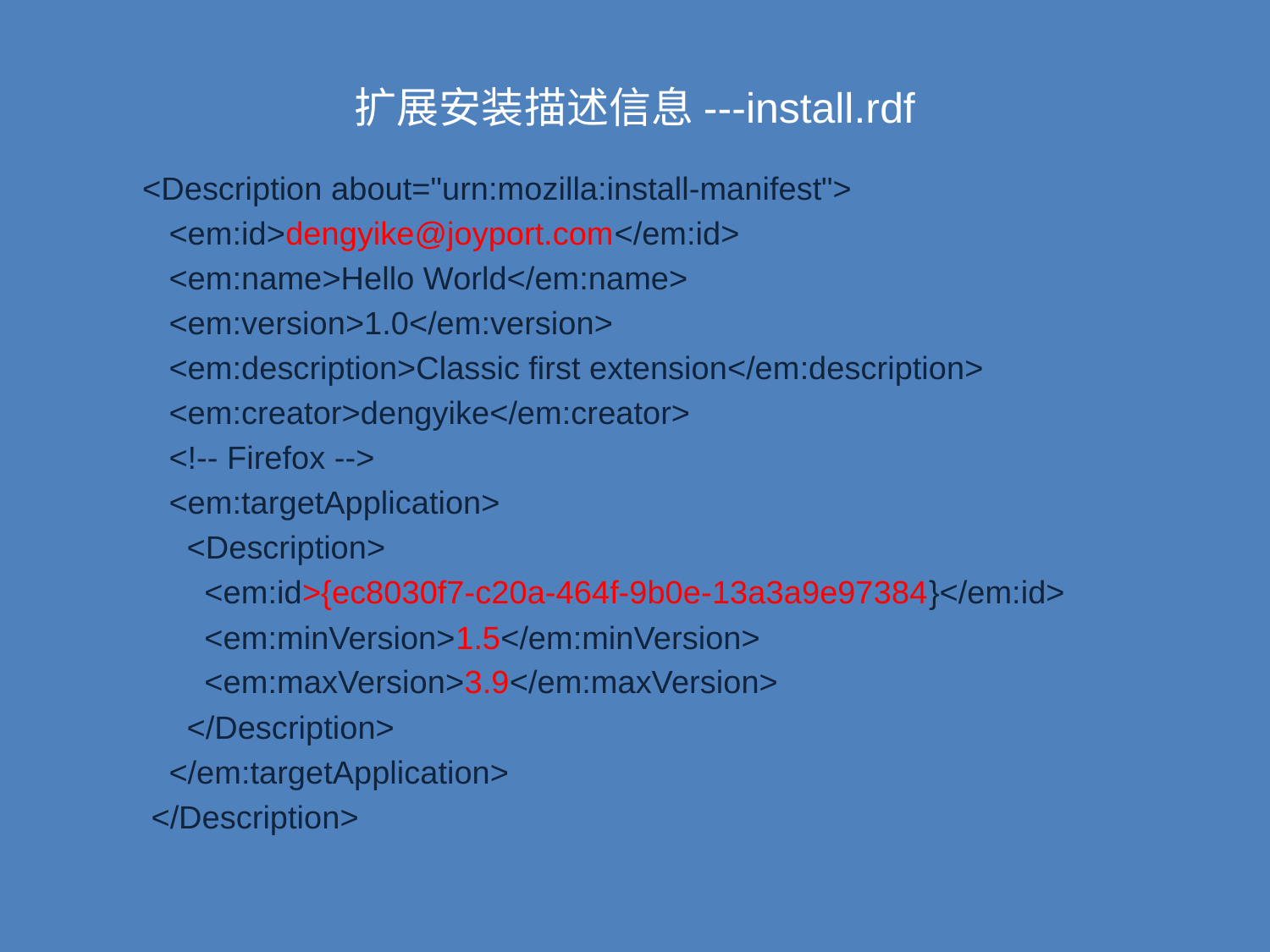

# 扩展安装描述信息---install.rdf
 <Description about="urn:mozilla:install-manifest">
    <em:id>dengyike@joyport.com</em:id>
    <em:name>Hello World</em:name>
    <em:version>1.0</em:version>
    <em:description>Classic first extension</em:description>
    <em:creator>dengyike</em:creator>
    <!-- Firefox -->
    <em:targetApplication>
      <Description>
        <em:id>{ec8030f7-c20a-464f-9b0e-13a3a9e97384}</em:id>
        <em:minVersion>1.5</em:minVersion>
        <em:maxVersion>3.9</em:maxVersion>
      </Description>
    </em:targetApplication>
  </Description>